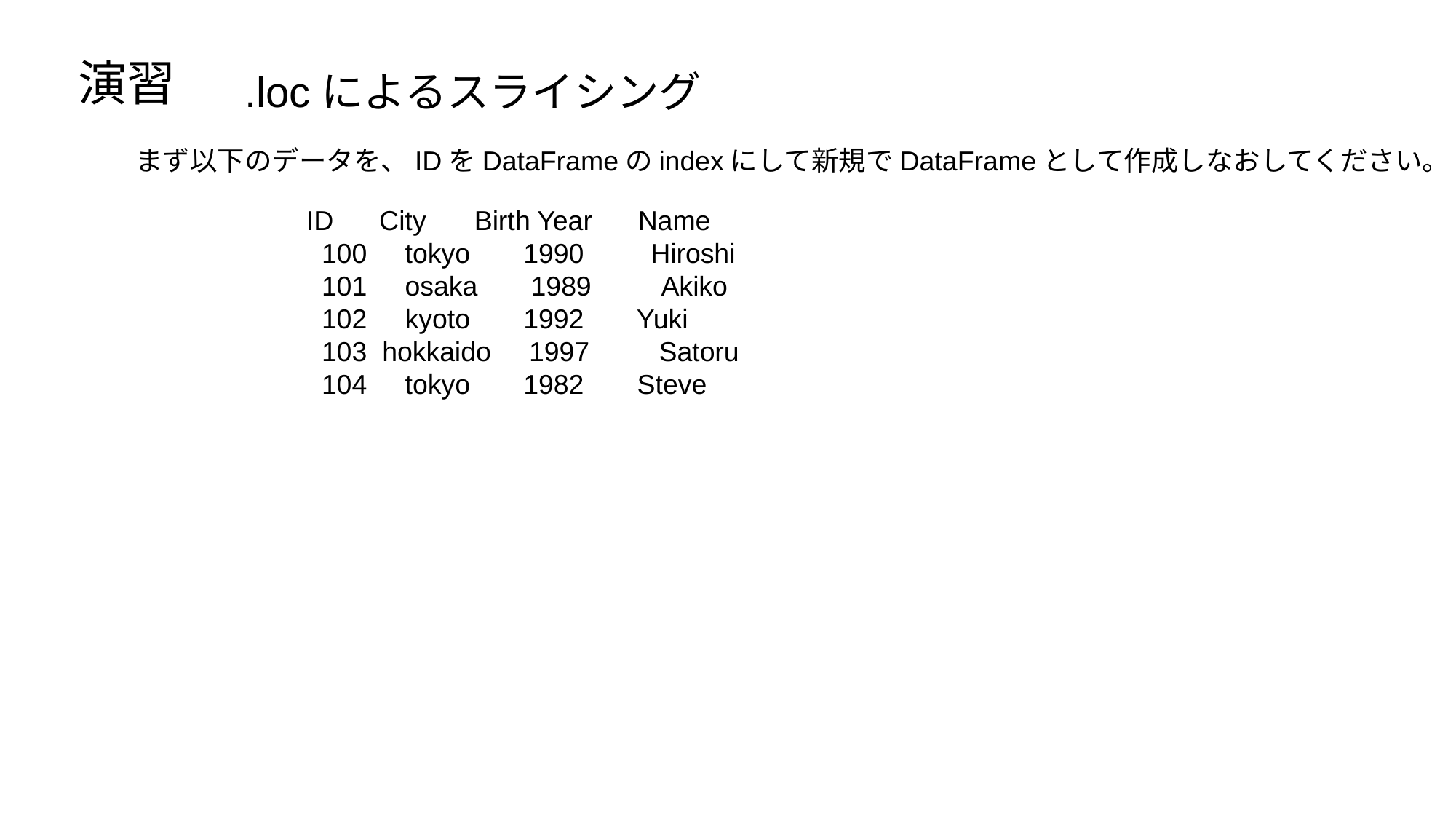

演習
.locによるスライシング
まず以下のデータを、IDをDataFrameのindexにして新規でDataFrameとして作成しなおしてください。
ID      City 　Birth Year      Name
  100     tokyo       1990 　   Hiroshi
  101     osaka       1989   　 Akiko
  102     kyoto       1992       Yuki
  103  hokkaido     1997   　 Satoru
  104     tokyo       1982       Steve